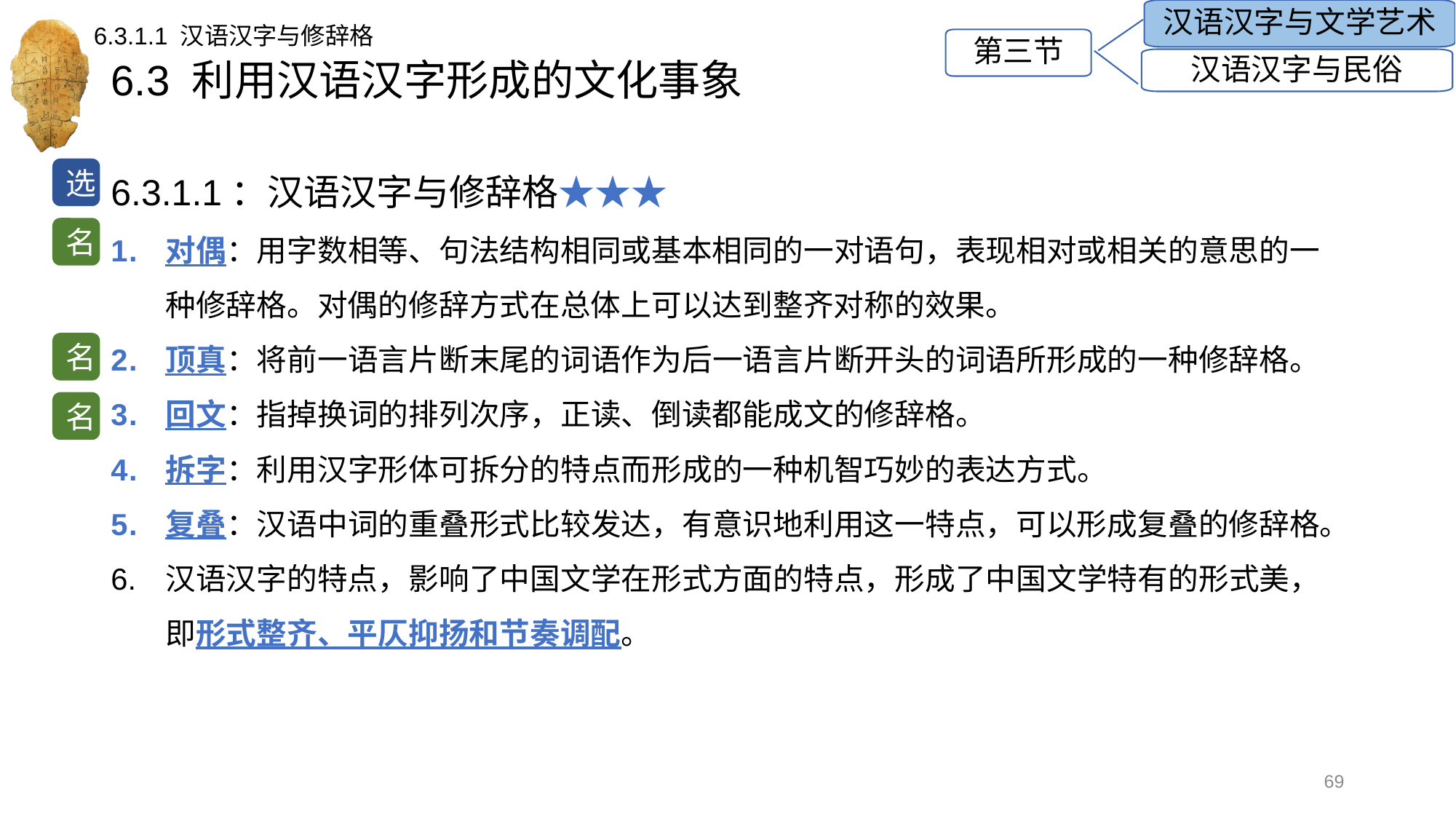

汉语汉字与文学艺术

6.3.1.1 汉语汉字与修辞格
第三节
# 6.3 利用汉语汉字形成的文化事象
汉语汉字与民俗

6.3.1.1：汉语汉字与修辞格★★★
对偶：用字数相等、句法结构相同或基本相同的一对语句，表现相对或相关的意思的一种修辞格。对偶的修辞方式在总体上可以达到整齐对称的效果。
顶真：将前一语言片断末尾的词语作为后一语言片断开头的词语所形成的一种修辞格。
回文：指掉换词的排列次序，正读、倒读都能成文的修辞格。
拆字：利用汉字形体可拆分的特点而形成的一种机智巧妙的表达方式。
复叠：汉语中词的重叠形式比较发达，有意识地利用这一特点，可以形成复叠的修辞格。
汉语汉字的特点，影响了中国文学在形式方面的特点，形成了中国文学特有的形式美，即形式整齐、平仄抑扬和节奏调配。
选
名
名
名
69